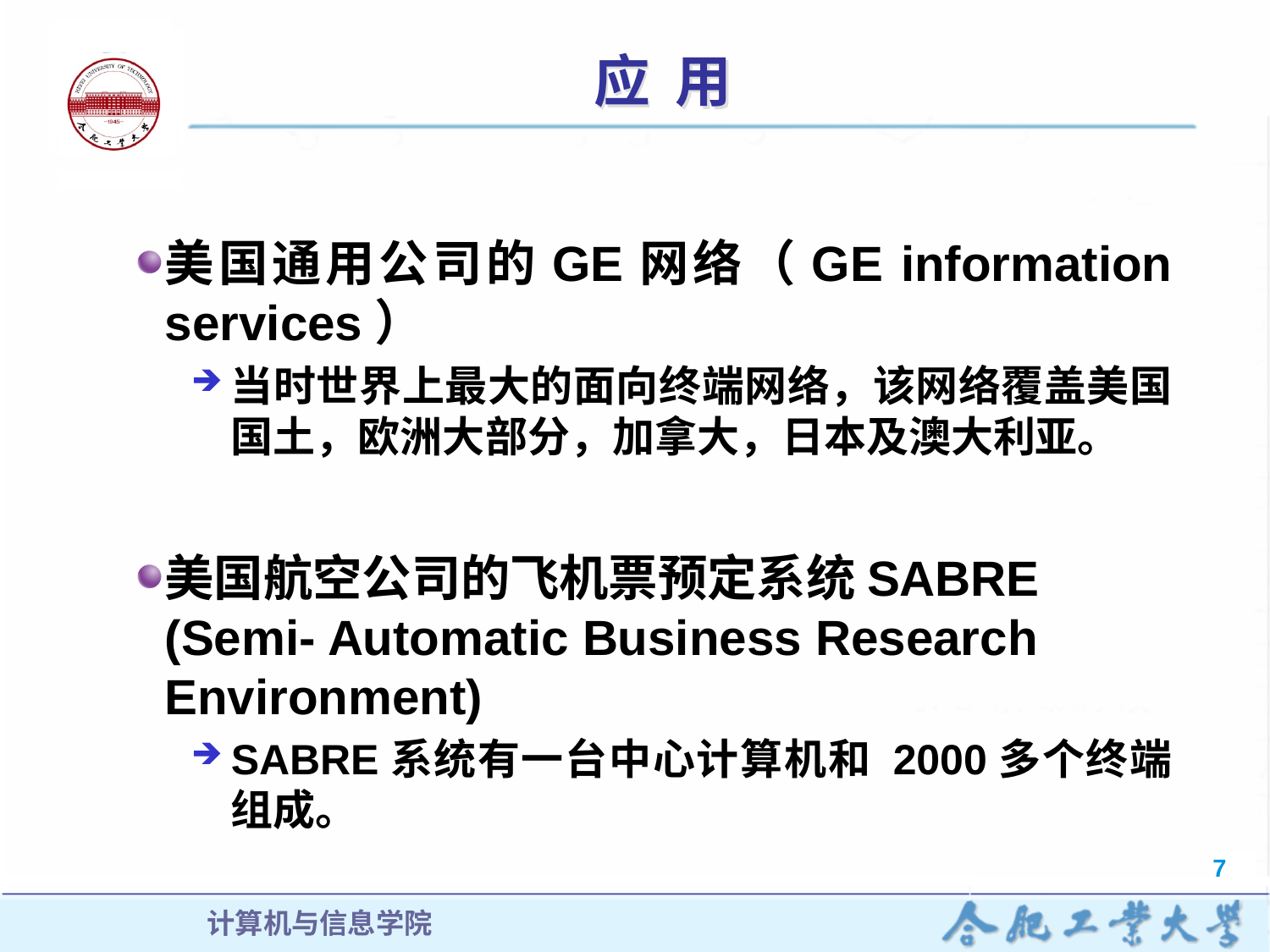

# 应  用
美国通用公司的GE网络（GE information services）
当时世界上最大的面向终端网络，该网络覆盖美国国土，欧洲大部分，加拿大，日本及澳大利亚。

美国航空公司的飞机票预定系统SABRE (Semi- Automatic Business Research Environment)
SABRE系统有一台中心计算机和 2000多个终端组成。